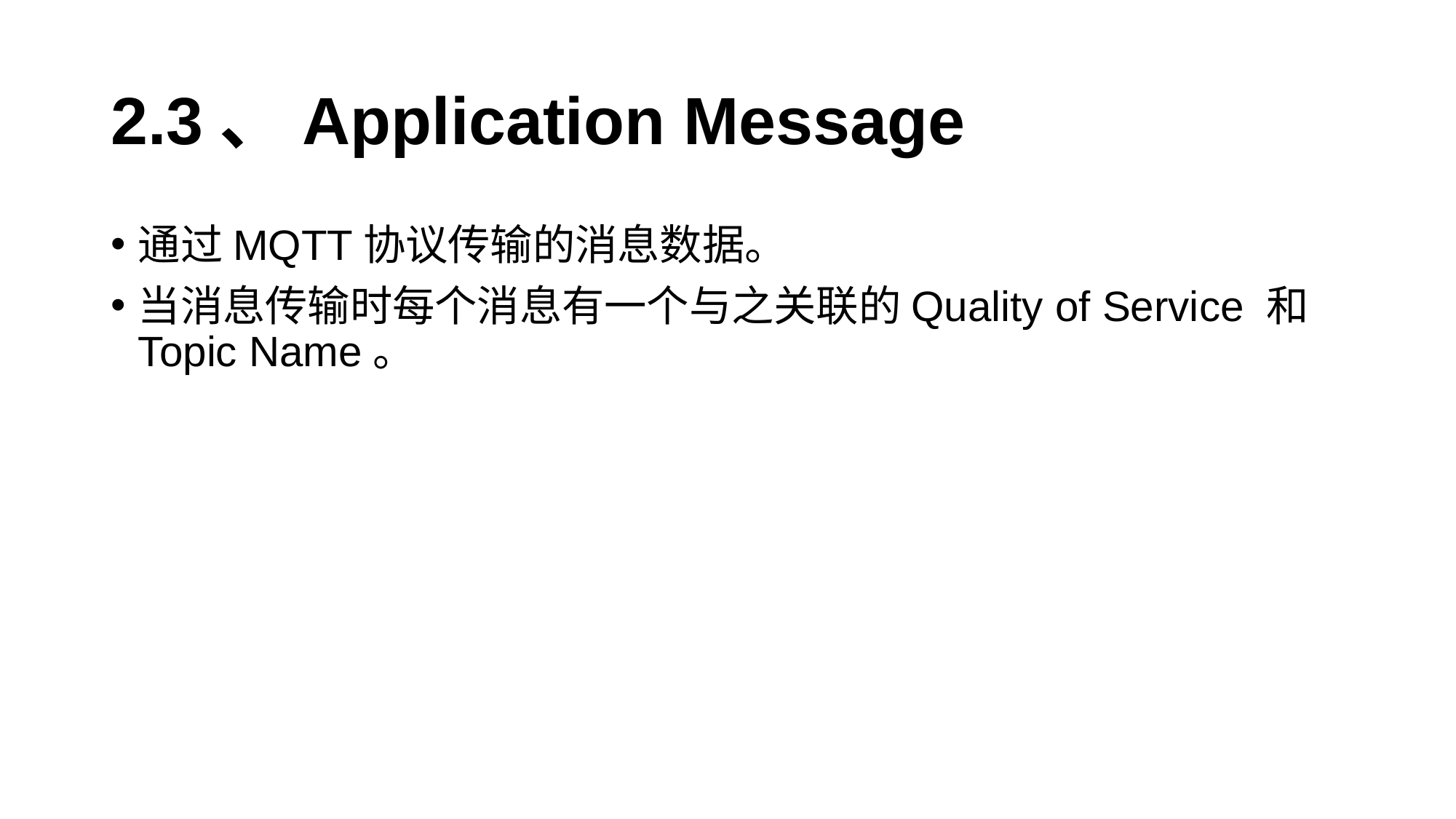

# 2.3、Application Message
通过MQTT协议传输的消息数据。
当消息传输时每个消息有一个与之关联的Quality of Service 和 Topic Name。